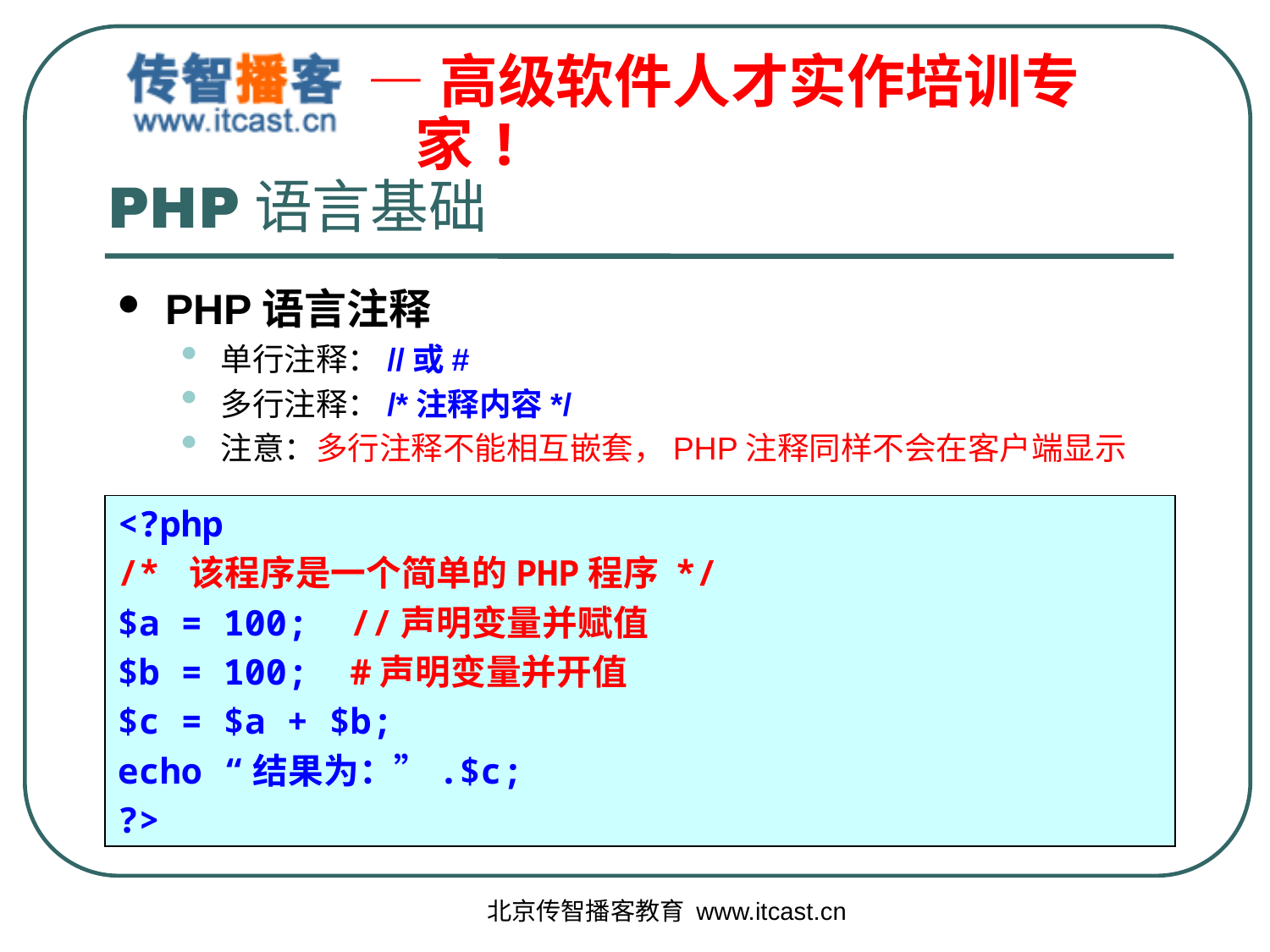

# PHP语言基础
PHP语言注释
单行注释：//或#
多行注释：/*注释内容*/
注意：多行注释不能相互嵌套，PHP注释同样不会在客户端显示
<?php
/* 该程序是一个简单的PHP程序 */
$a = 100;  //声明变量并赋值
$b = 100;  #声明变量并开值
$c = $a + $b;
echo “结果为：”.$c;
?>